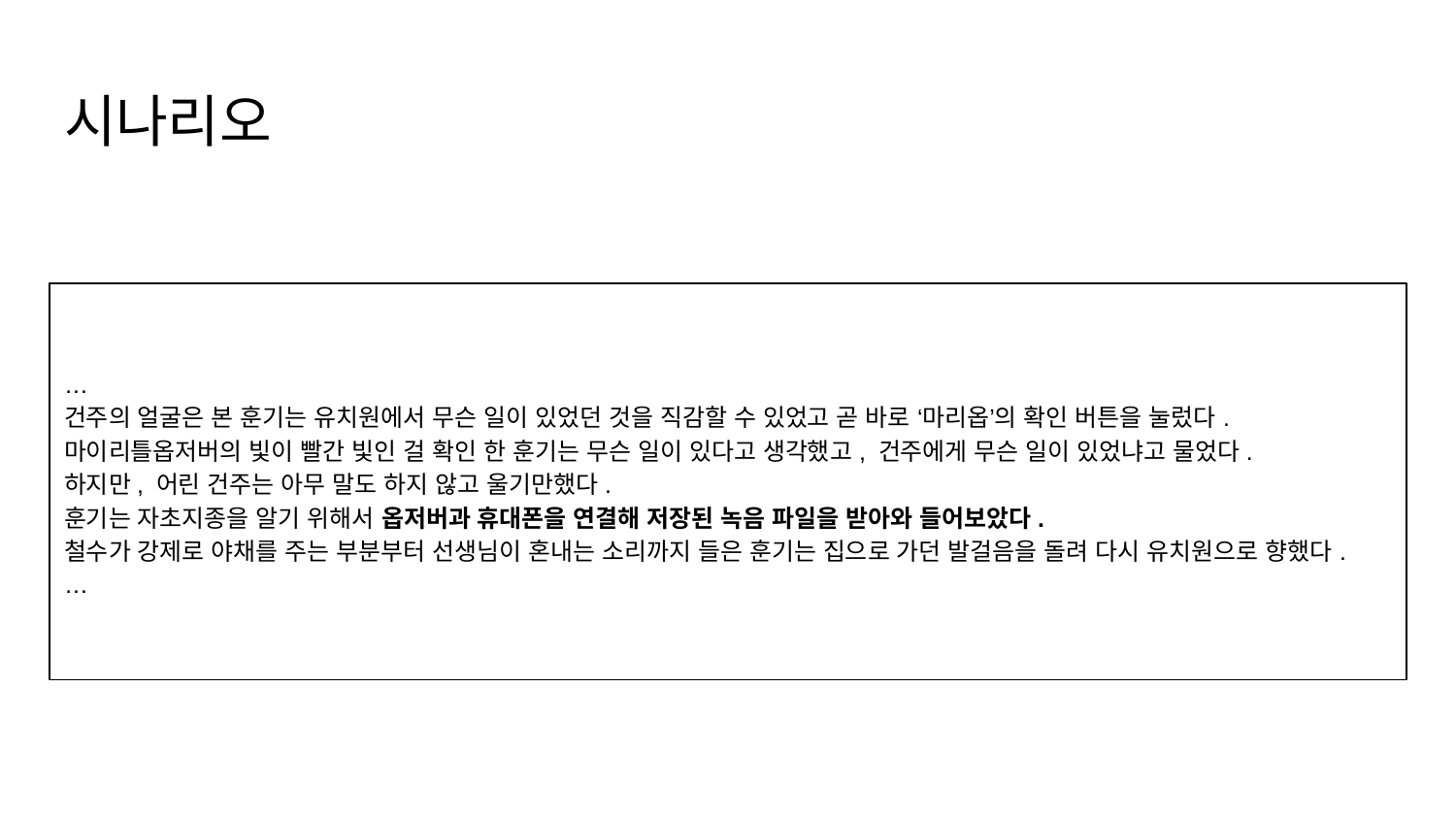

# 시나리오
…
건주의 얼굴은 본 훈기는 유치원에서 무슨 일이 있었던 것을 직감할 수 있었고 곧 바로 ‘마리옵’의 확인 버튼을 눌렀다.
마이리틀옵저버의 빛이 빨간 빛인 걸 확인 한 훈기는 무슨 일이 있다고 생각했고, 건주에게 무슨 일이 있었냐고 물었다.
하지만, 어린 건주는 아무 말도 하지 않고 울기만했다.
훈기는 자초지종을 알기 위해서 옵저버과 휴대폰을 연결해 저장된 녹음 파일을 받아와 들어보았다.
철수가 강제로 야채를 주는 부분부터 선생님이 혼내는 소리까지 들은 훈기는 집으로 가던 발걸음을 돌려 다시 유치원으로 향했다.
…